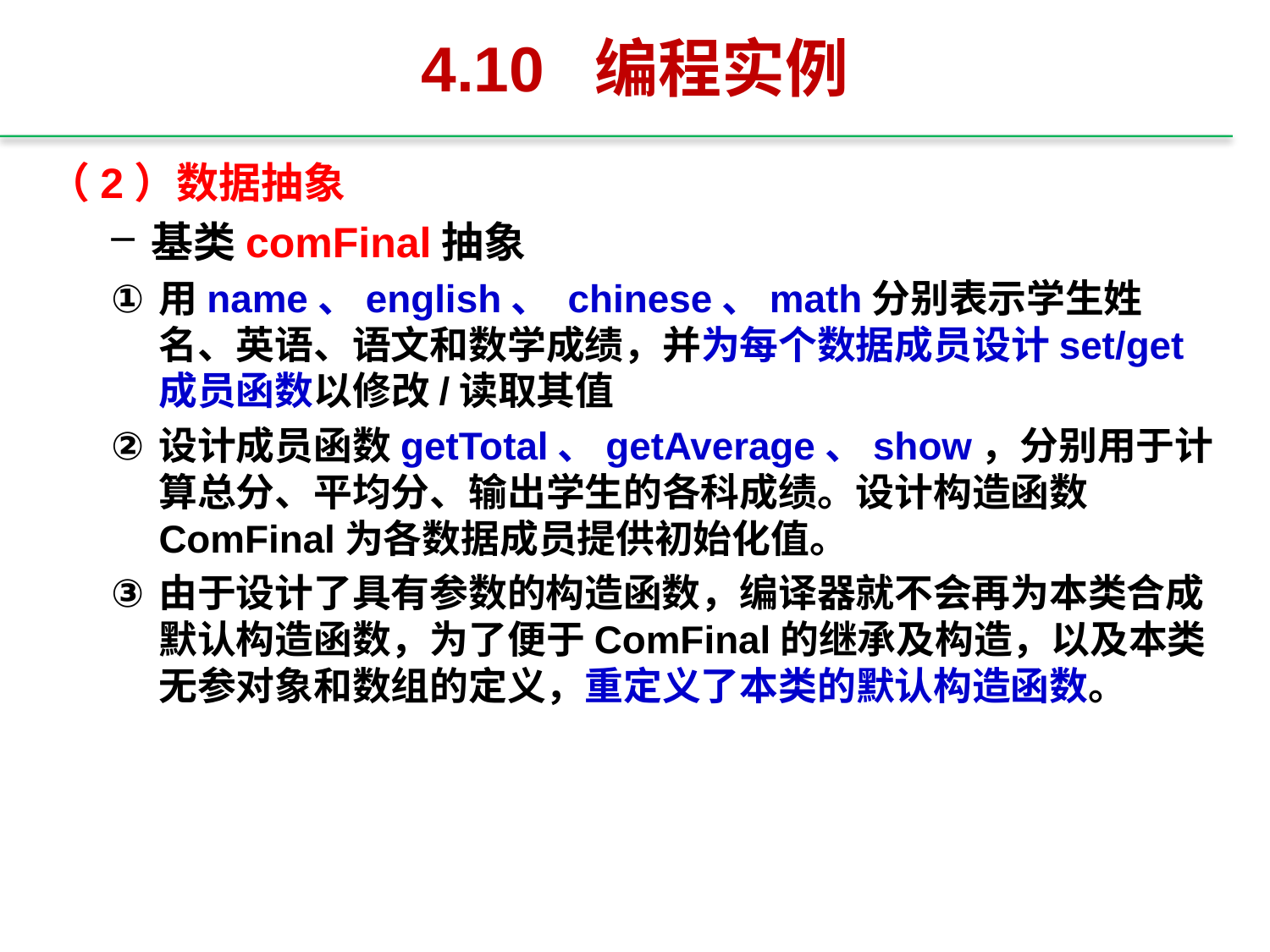

# 4.10  编程实例
（2）数据抽象
基类comFinal抽象
用name、english、 chinese、math分别表示学生姓名、英语、语文和数学成绩，并为每个数据成员设计set/get成员函数以修改/读取其值
设计成员函数getTotal、getAverage、show，分别用于计算总分、平均分、输出学生的各科成绩。设计构造函数ComFinal为各数据成员提供初始化值。
由于设计了具有参数的构造函数，编译器就不会再为本类合成默认构造函数，为了便于ComFinal的继承及构造，以及本类无参对象和数组的定义，重定义了本类的默认构造函数。